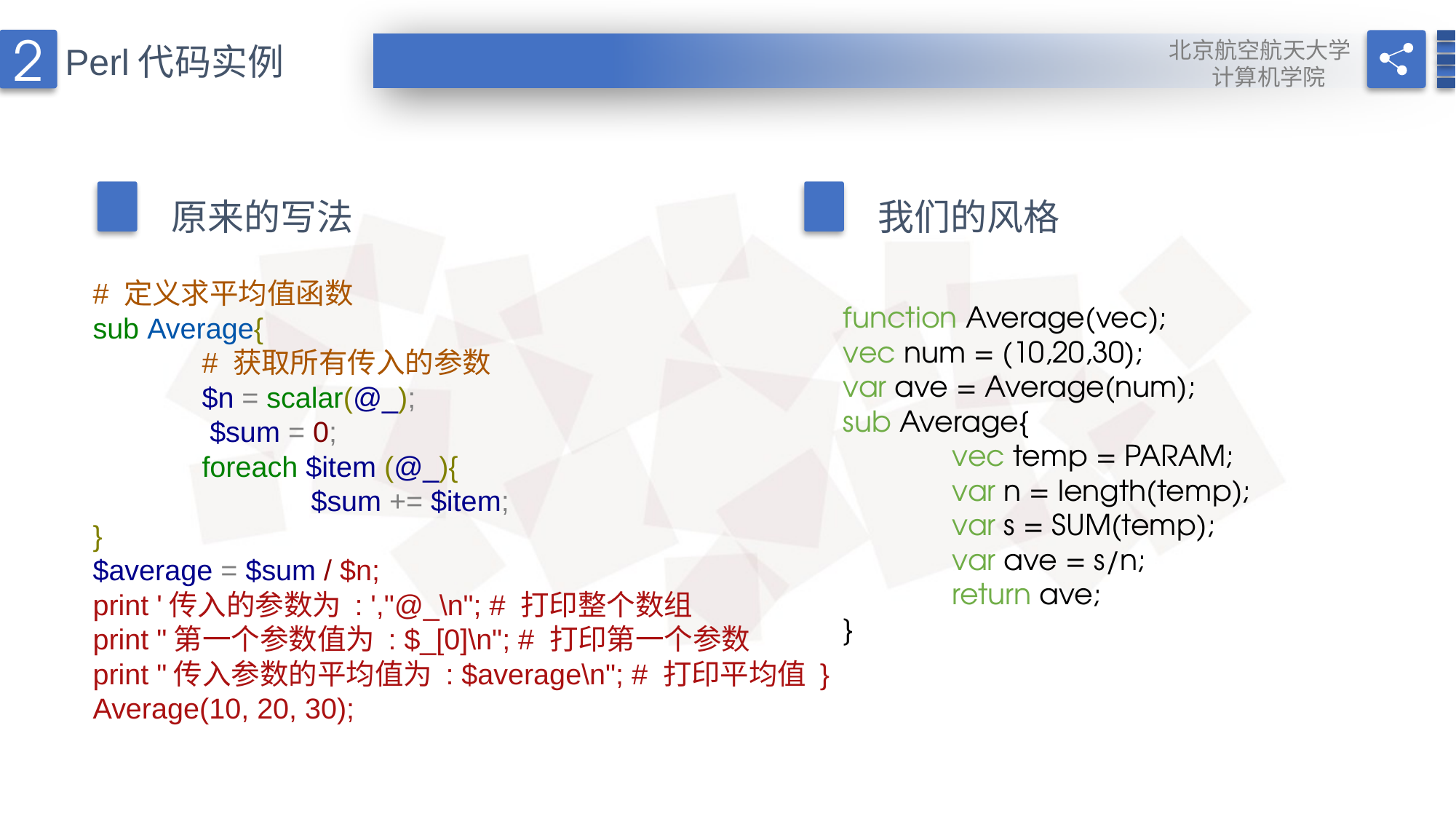

2
北京航空航天大学
计算机学院

Perl代码实例

原来的写法
我们的风格

# 定义求平均值函数
sub Average{
	# 获取所有传入的参数
	$n = scalar(@_);
	 $sum = 0;
	foreach $item (@_){
		$sum += $item;
}
$average = $sum / $n;
print '传入的参数为 : ',"@_\n"; # 打印整个数组
print "第一个参数值为 : $_[0]\n"; # 打印第一个参数
print "传入参数的平均值为 : $average\n"; # 打印平均值 } Average(10, 20, 30);
function Average(vec);
vec num = (10,20,30);
var ave = Average(num);
sub Average{
	vec temp = PARAM;
	var n = length(temp);
	var s = SUM(temp);
	var ave = s/n;
	return ave;
}